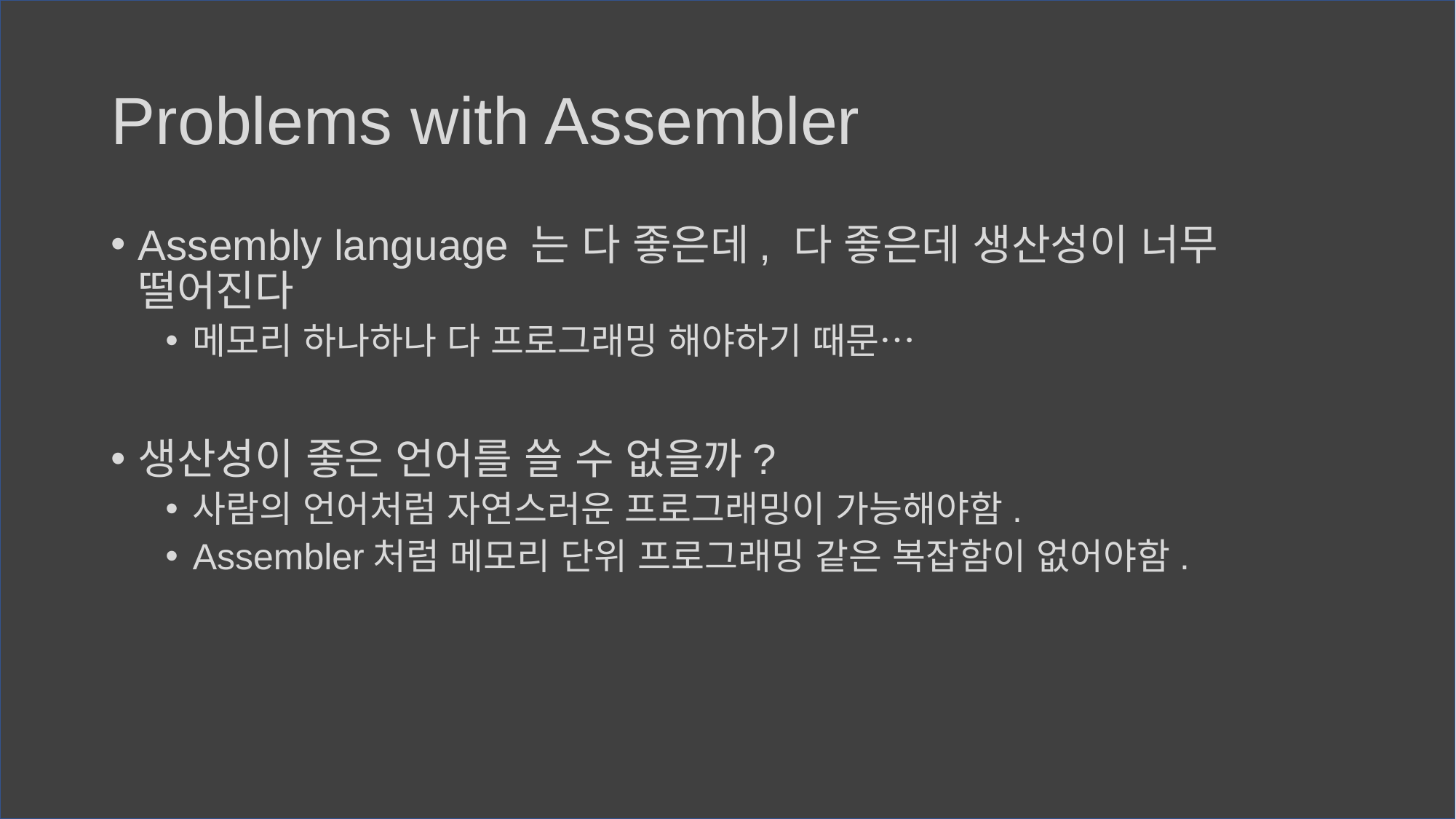

# Problems with Assembler
Assembly language 는 다 좋은데, 다 좋은데 생산성이 너무 떨어진다
메모리 하나하나 다 프로그래밍 해야하기 때문…

생산성이 좋은 언어를 쓸 수 없을까?
사람의 언어처럼 자연스러운 프로그래밍이 가능해야함.
Assembler처럼 메모리 단위 프로그래밍 같은 복잡함이 없어야함.